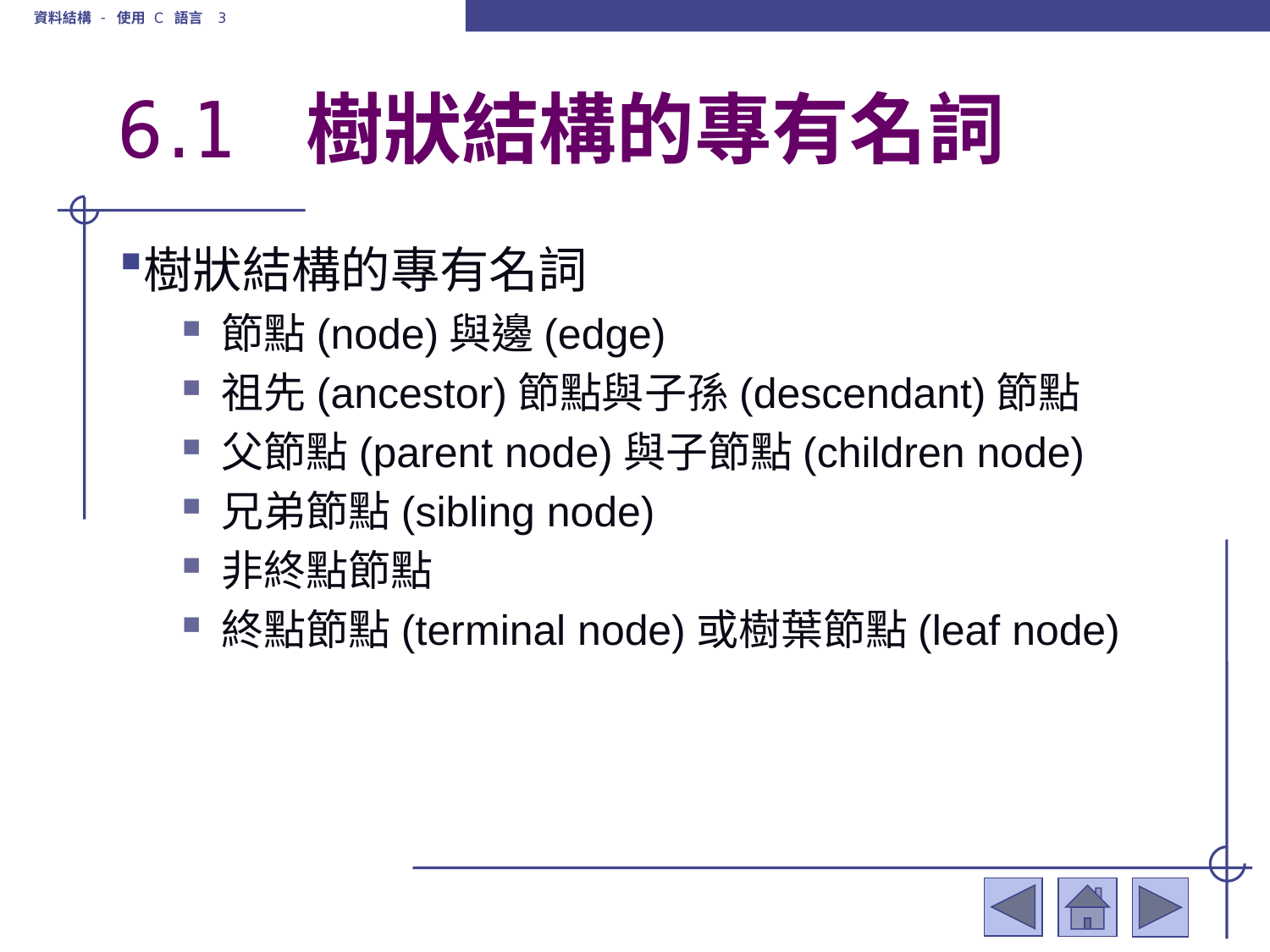

資料結構 - 使用 C 語言   3
# 6.1  樹狀結構的專有名詞
樹狀結構的專有名詞
節點(node)與邊(edge)
祖先(ancestor)節點與子孫(descendant)節點
父節點(parent node)與子節點(children node)
兄弟節點(sibling node)
非終點節點
終點節點(terminal node)或樹葉節點(leaf node)